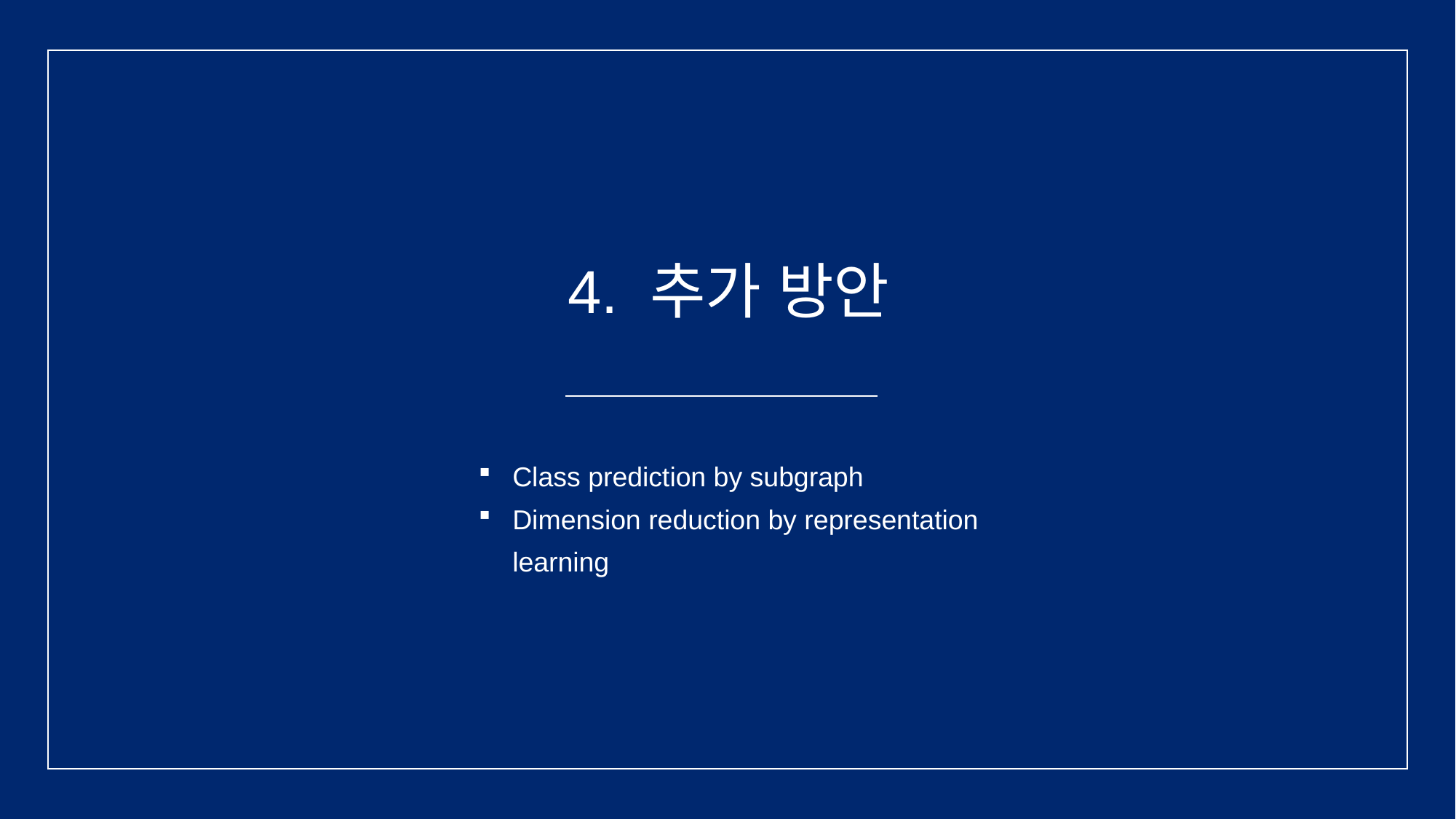

4. 추가 방안
Class prediction by subgraph
Dimension reduction by representation learning